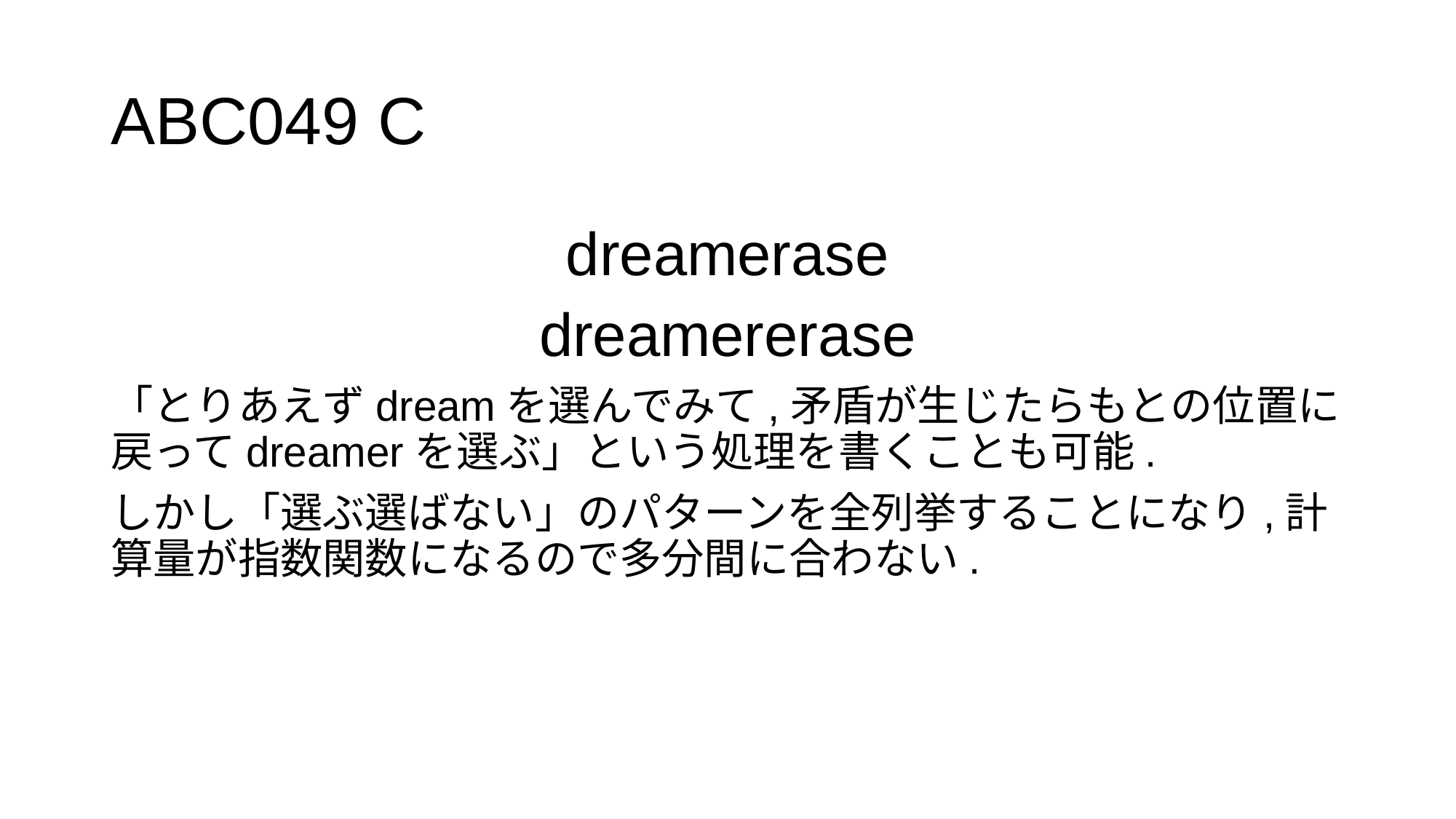

# ABC049 C
dreamerase
dreamererase
「とりあえずdreamを選んでみて,矛盾が生じたらもとの位置に戻ってdreamerを選ぶ」という処理を書くことも可能.
しかし「選ぶ選ばない」のパターンを全列挙することになり,計算量が指数関数になるので多分間に合わない.